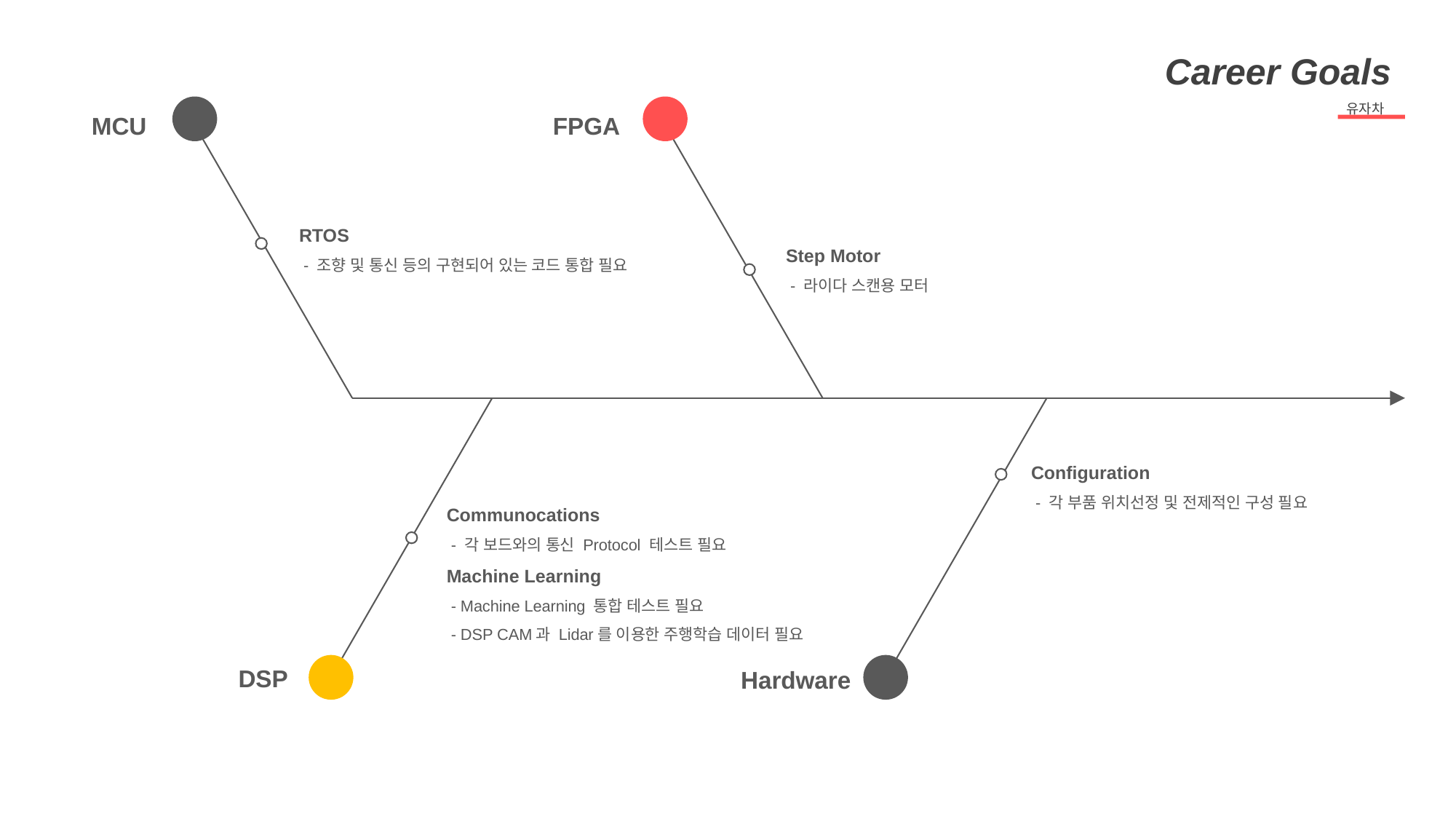

Career Goals
유자차
           MCU
          FPGA

RTOS
 - 조향 및 통신 등의 구현되어 있는 코드 통합 필요
Step Motor
 - 라이다 스캔용 모터

Configuration
 - 각 부품 위치선정 및 전제적인 구성 필요

Communocations
 - 각 보드와의 통신 Protocol 테스트 필요
Machine Learning
 - Machine Learning 통합 테스트 필요
 - DSP CAM과 Lidar를 이용한 주행학습 데이터 필요

DSP
Hardware